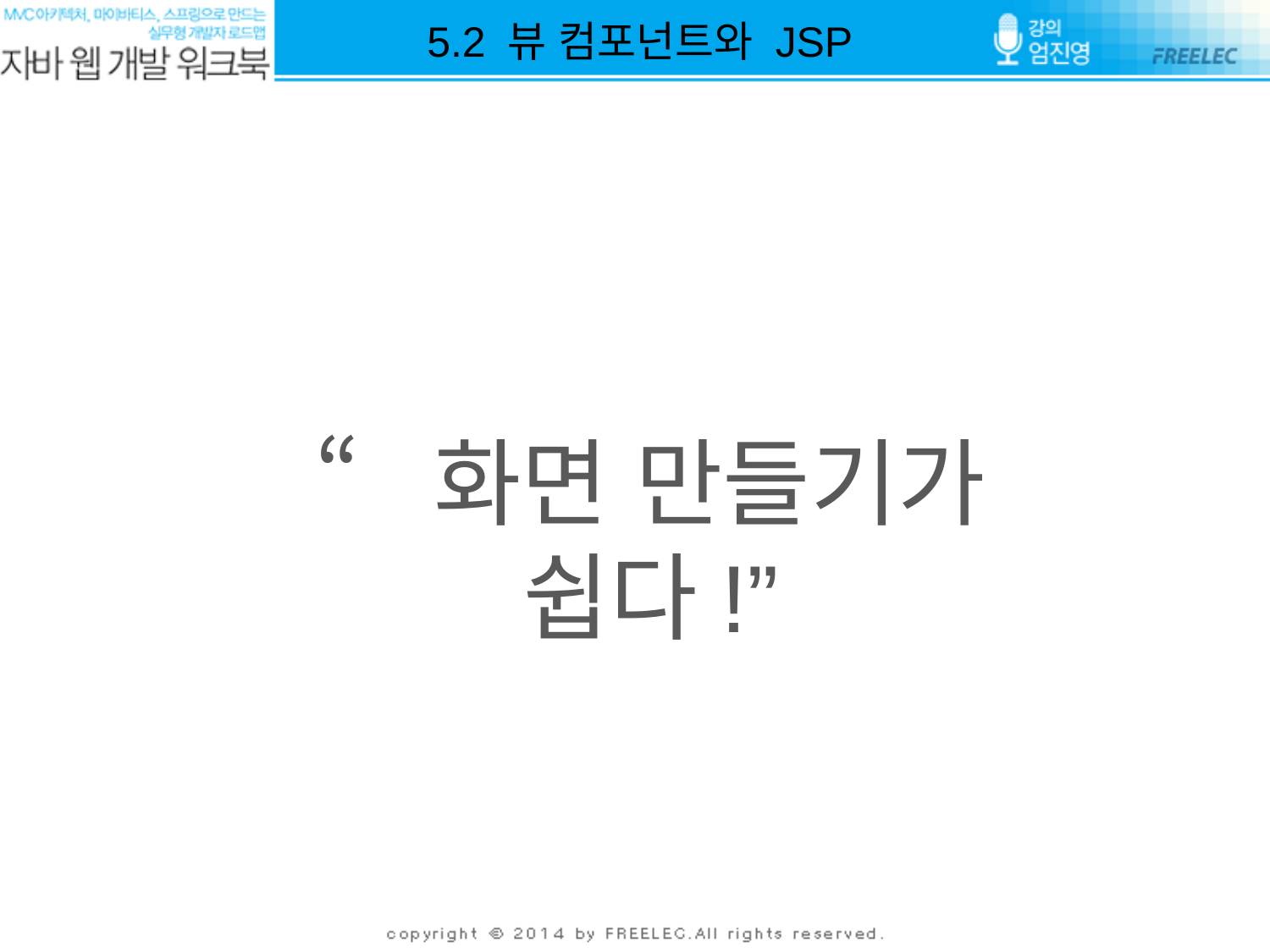

5.2 뷰 컴포넌트와 JSP
“화면 만들기가 쉽다!”